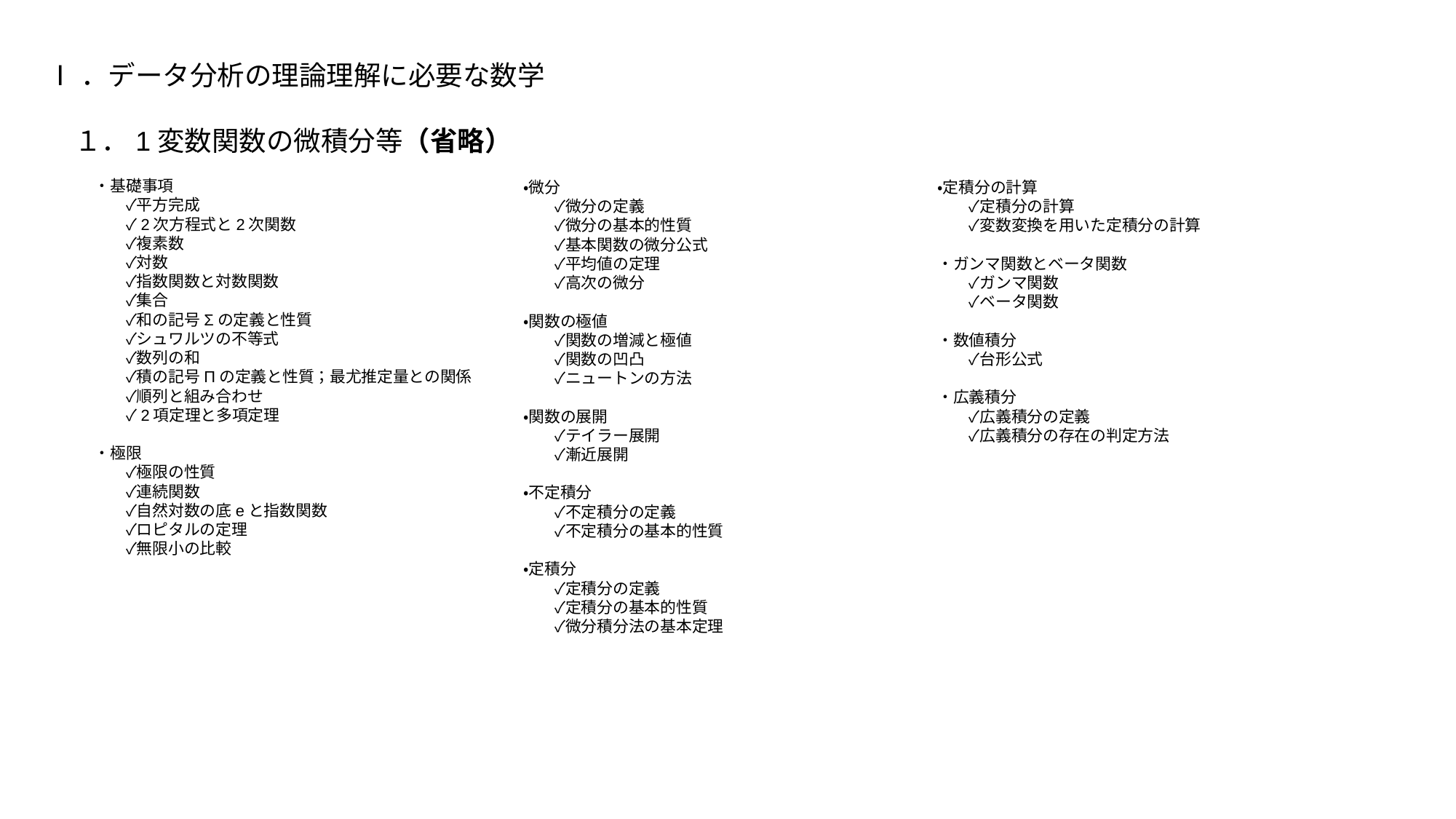

Ⅰ．データ分析の理論理解に必要な数学

　１．1変数関数の微積分等（省略）

　　　・基礎事項
　　　　　✓平方完成
　　　　　✓2次方程式と2次関数
　　　　　✓複素数
　　　　　✓対数
　　　　　✓指数関数と対数関数
　　　　　✓集合
　　　　　✓和の記号Σの定義と性質
　　　　　✓シュワルツの不等式
　　　　　✓数列の和
　　　　　✓積の記号Πの定義と性質；最尤推定量との関係
　　　　　✓順列と組み合わせ
　　　　　✓2項定理と多項定理

　　　・極限
　　　　　✓極限の性質
　　　　　✓連続関数
　　　　　✓自然対数の底eと指数関数
　　　　　✓ロピタルの定理
　　　　　✓無限小の比較
　　　・微分
　　　　　✓微分の定義
　　　　　✓微分の基本的性質
　　　　　✓基本関数の微分公式
　　　　　✓平均値の定理
　　　　　✓高次の微分

　　　・関数の極値
　　　　　✓関数の増減と極値
　　　　　✓関数の凹凸
　　　　　✓ニュートンの方法

　　　・関数の展開
　　　　　✓テイラー展開
　　　　　✓漸近展開

　　　・不定積分
　　　　　✓不定積分の定義
　　　　　✓不定積分の基本的性質

　　　・定積分
　　　　　✓定積分の定義
　　　　　✓定積分の基本的性質
　　　　　✓微分積分法の基本定理
　　　・定積分の計算
　　　　　✓定積分の計算
　　　　　✓変数変換を用いた定積分の計算

　　　・ガンマ関数とベータ関数
　　　　　✓ガンマ関数
　　　　　✓ベータ関数

　　　・数値積分
　　　　　✓台形公式

　　　・広義積分
　　　　　✓広義積分の定義
　　　　　✓広義積分の存在の判定方法